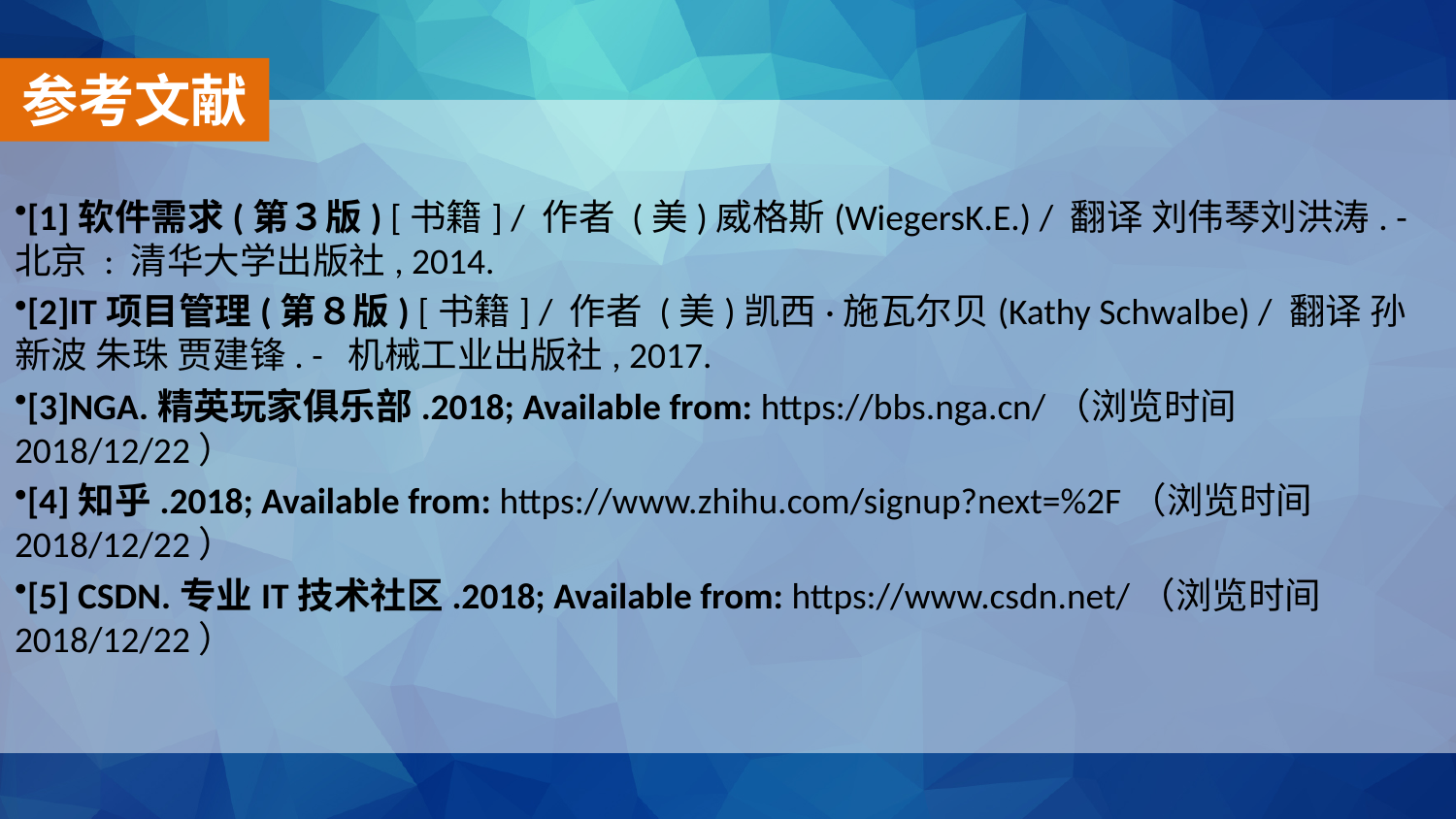

参考文献
[1]软件需求(第３版) [书籍] / 作者 (美)威格斯(WiegersK.E.) / 翻译 刘伟琴刘洪涛. - 北京 : 清华大学出版社, 2014.
[2]IT项目管理(第８版) [书籍] / 作者 (美)凯西·施瓦尔贝(Kathy Schwalbe) / 翻译 孙新波 朱珠 贾建锋. -  机械工业出版社, 2017.
[3]NGA.精英玩家俱乐部.2018; Available from: https://bbs.nga.cn/（浏览时间2018/12/22）
[4]知乎.2018; Available from: https://www.zhihu.com/signup?next=%2F（浏览时间2018/12/22）
[5] CSDN.专业IT技术社区.2018; Available from: https://www.csdn.net/（浏览时间2018/12/22）